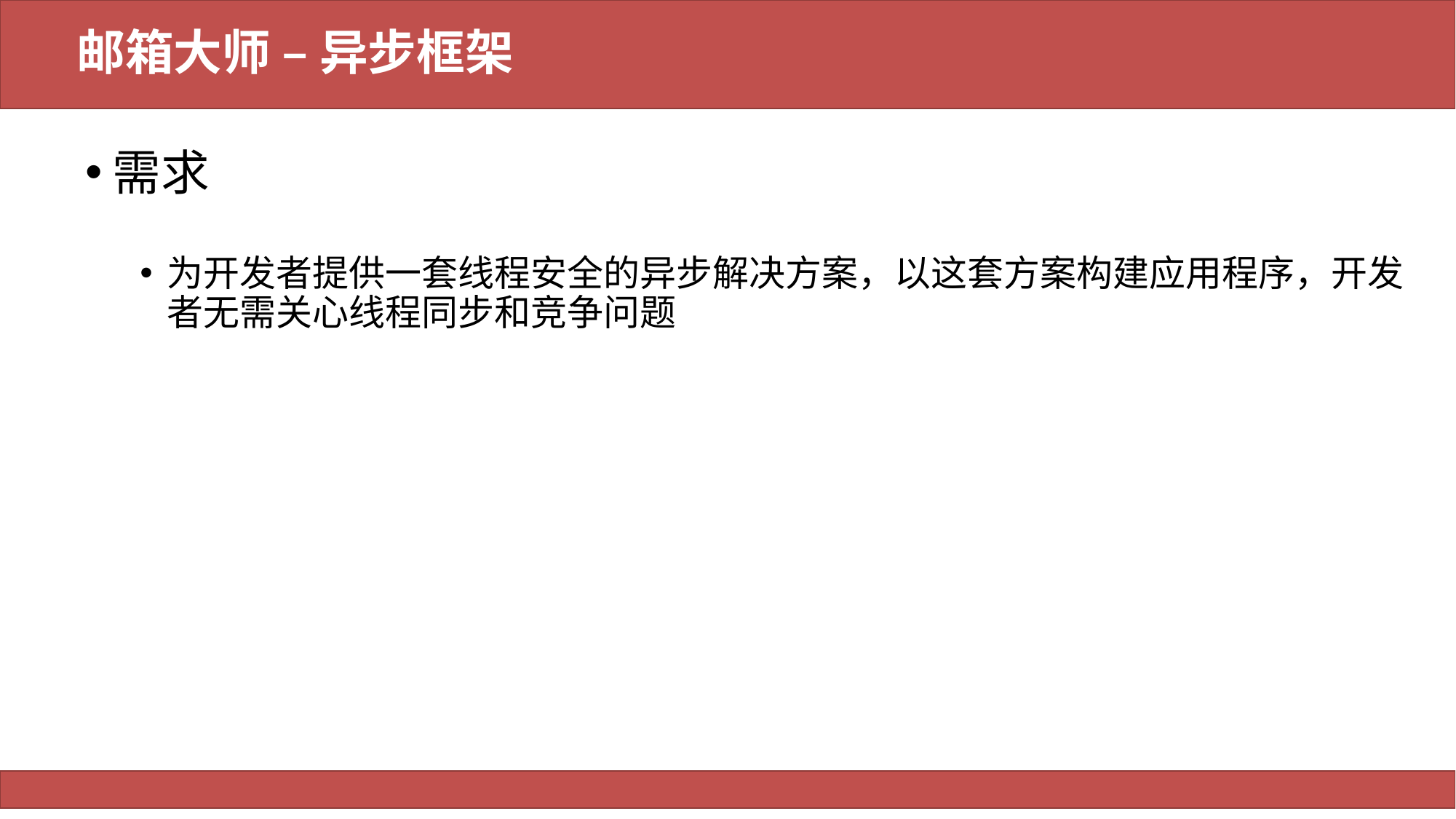

# 邮箱大师 – 异步框架
需求

为开发者提供一套线程安全的异步解决方案，以这套方案构建应用程序，开发者无需关心线程同步和竞争问题